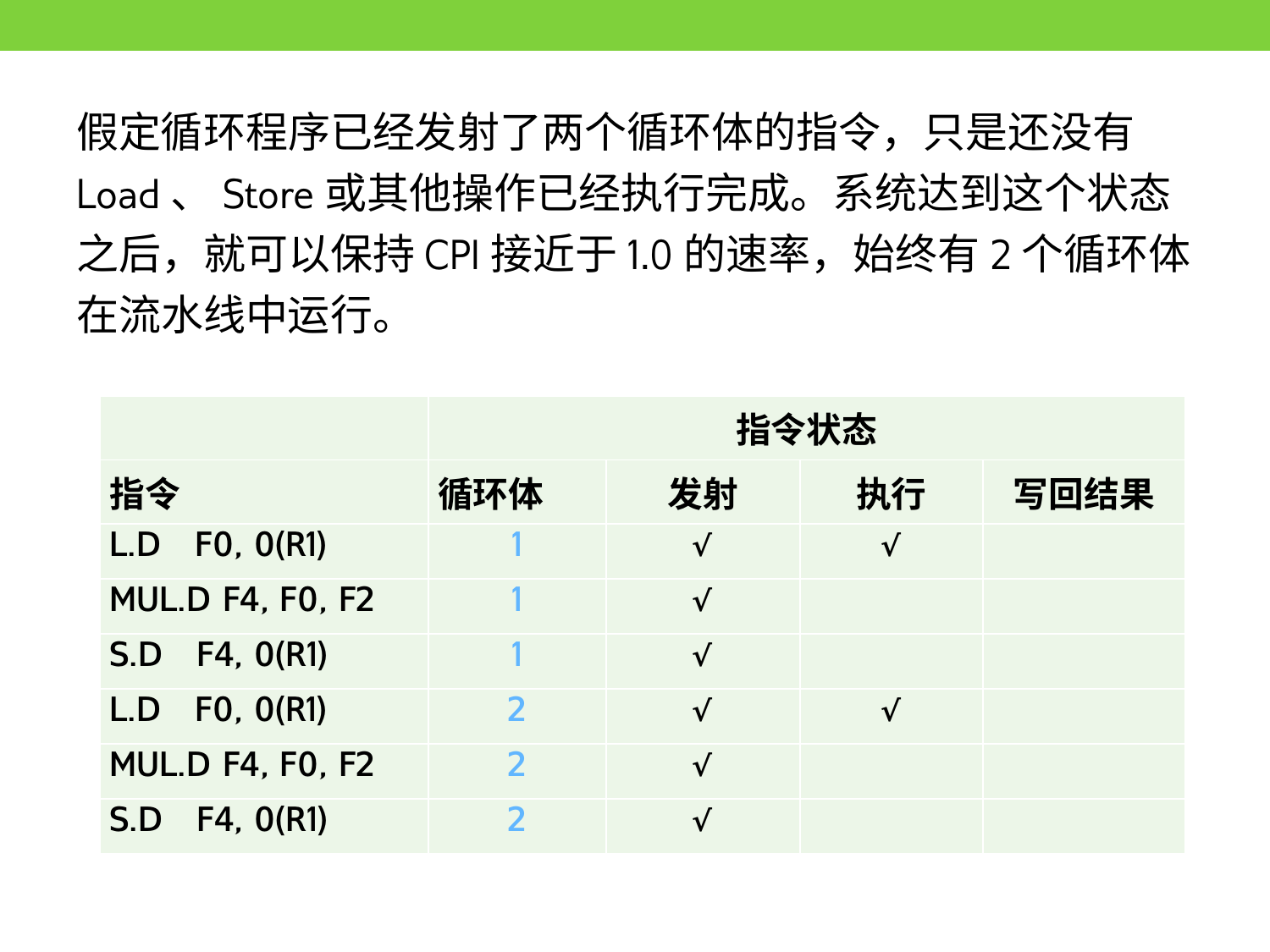

假定循环程序已经发射了两个循环体的指令，只是还没有Load、Store或其他操作已经执行完成。系统达到这个状态之后，就可以保持CPI接近于1.0的速率，始终有2个循环体在流水线中运行。

|  | 指令状态 |  |  |  |
| --- | --- | --- | --- | --- |
| 指令 | 循环体 | 发射 | 执行 | 写回结果 |
| L.D F0, 0(R1) | 1 | √ | √ |  |
| MUL.D F4, F0, F2 | 1 | √ |  |  |
| S.D  F4, 0(R1) | 1 | √ |  |  |
| L.D F0, 0(R1) | 2 | √ | √ |  |
| MUL.D F4, F0, F2 | 2 | √ |  |  |
| S.D F4, 0(R1) | 2 | √ |  |  |